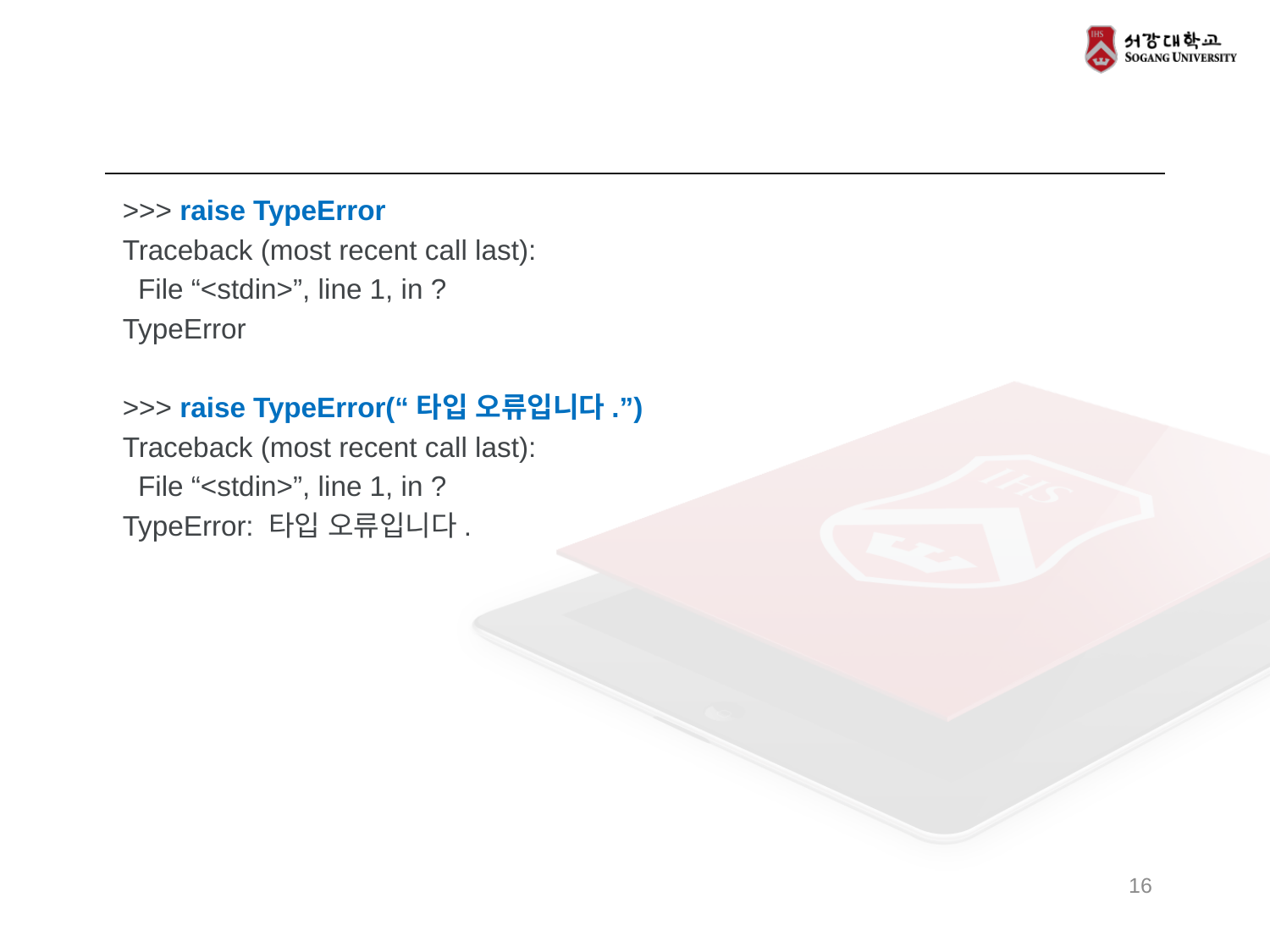

#
>>> raise TypeError
Traceback (most recent call last):
  File “<stdin>”, line 1, in ?
TypeError

>>> raise TypeError(“타입 오류입니다.”)
Traceback (most recent call last):
  File “<stdin>”, line 1, in ?
TypeError: 타입 오류입니다.

16